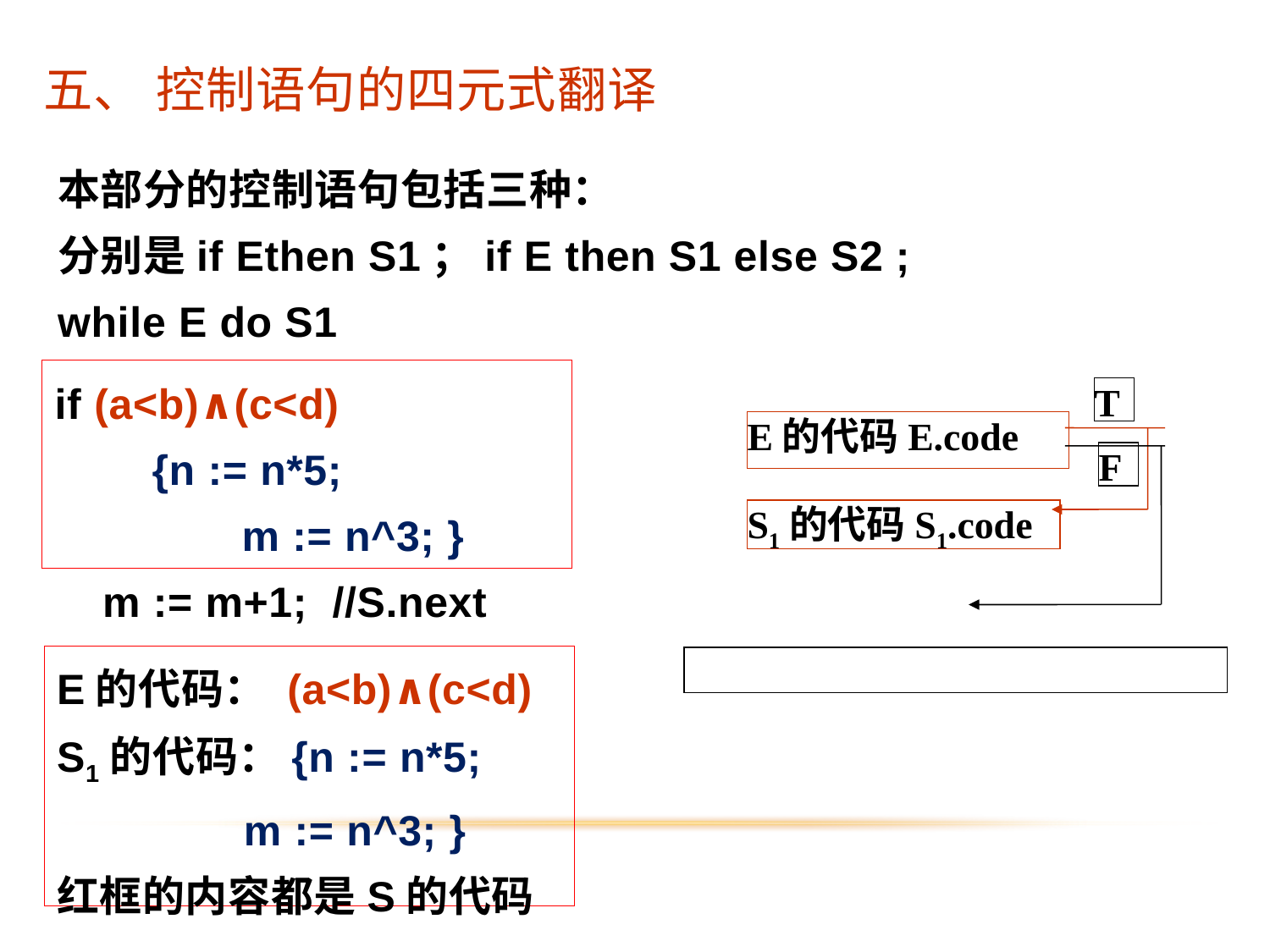

五、 控制语句的四元式翻译
本部分的控制语句包括三种：
分别是if Ethen S1；if E then S1 else S2 ;
while E do S1
if (a<b)∧(c<d)
	    {n := n*5;
		 m := n^3; }
	m := m+1;  //S.next
T
E的代码E.code

S1的代码S1.code

F
E的代码： (a<b)∧(c<d)
S1的代码：{n := n*5;
		 m := n^3; }
红框的内容都是S的代码